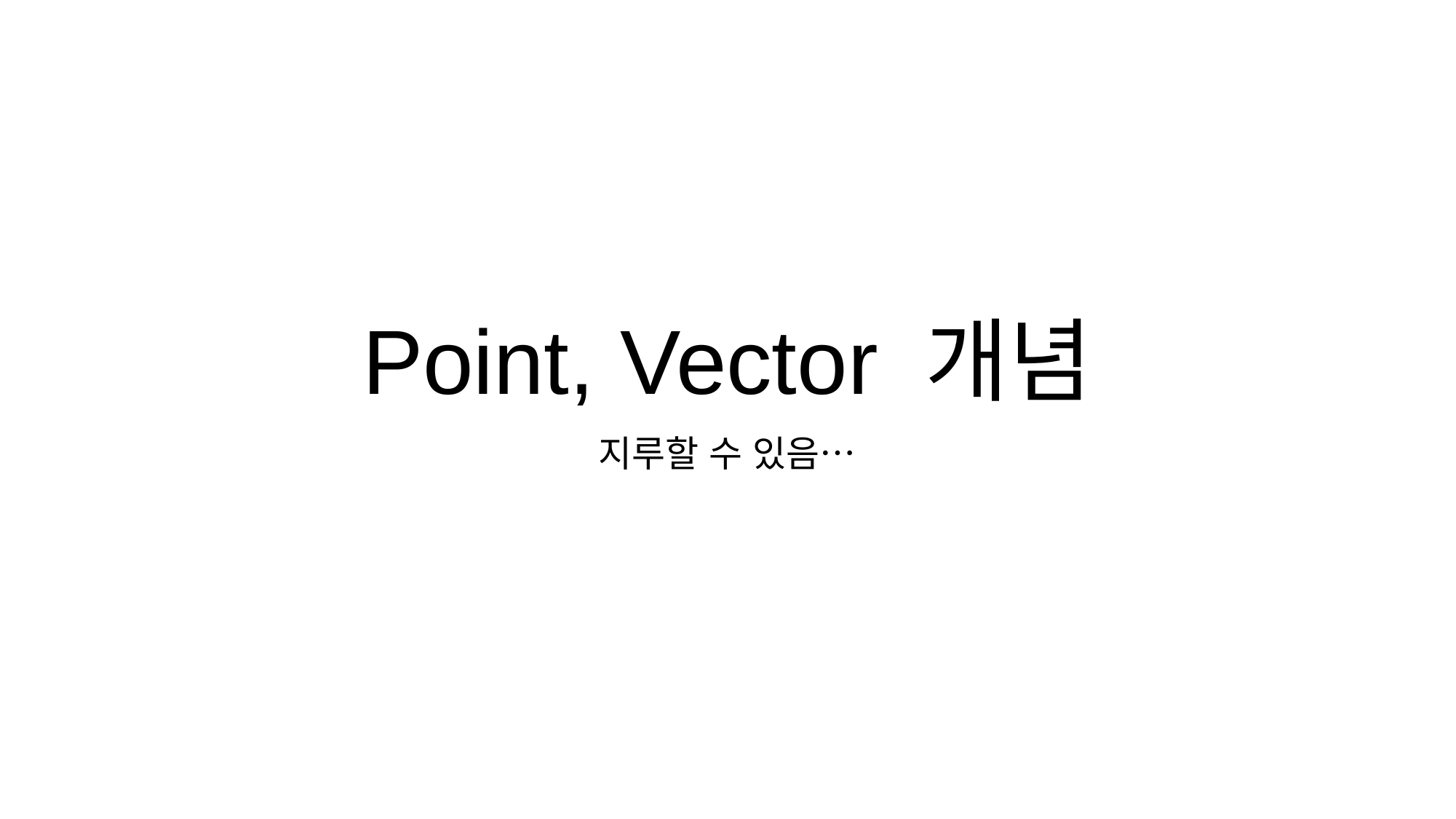

# Point, Vector 개념
지루할 수 있음…